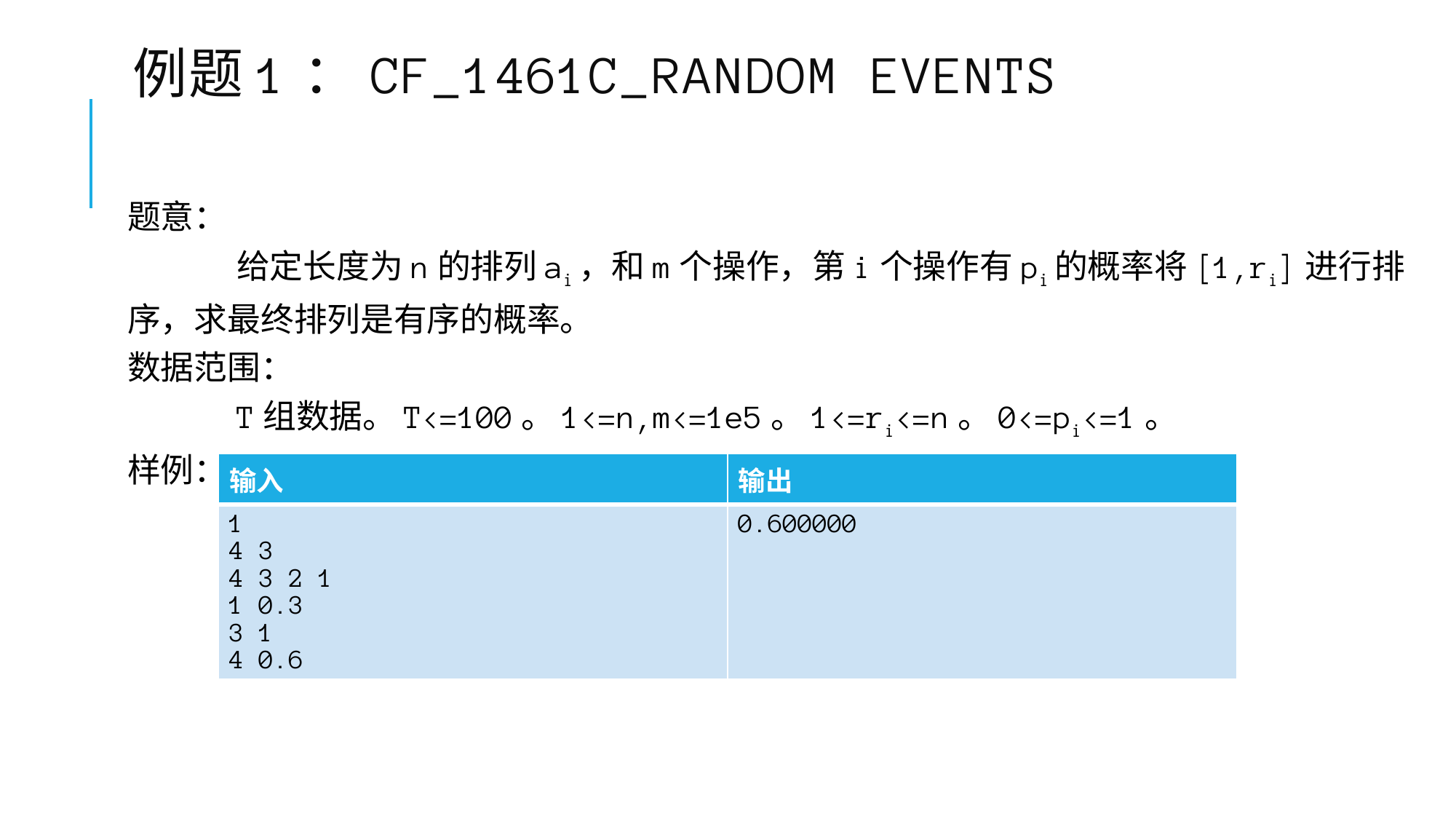

# 例题1：cf_1461C_Random Events
题意：
	给定长度为n的排列ai，和m个操作，第i个操作有pi的概率将[1,ri]进行排序，求最终排列是有序的概率。
数据范围：
	T组数据。T<=100。1<=n,m<=1e5。1<=ri<=n。0<=pi<=1。
样例：

| 输入 | 输出 |
| --- | --- |
| 1 4 3 4 3 2 1 1 0.3 3 1 4 0.6 | 0.600000 |